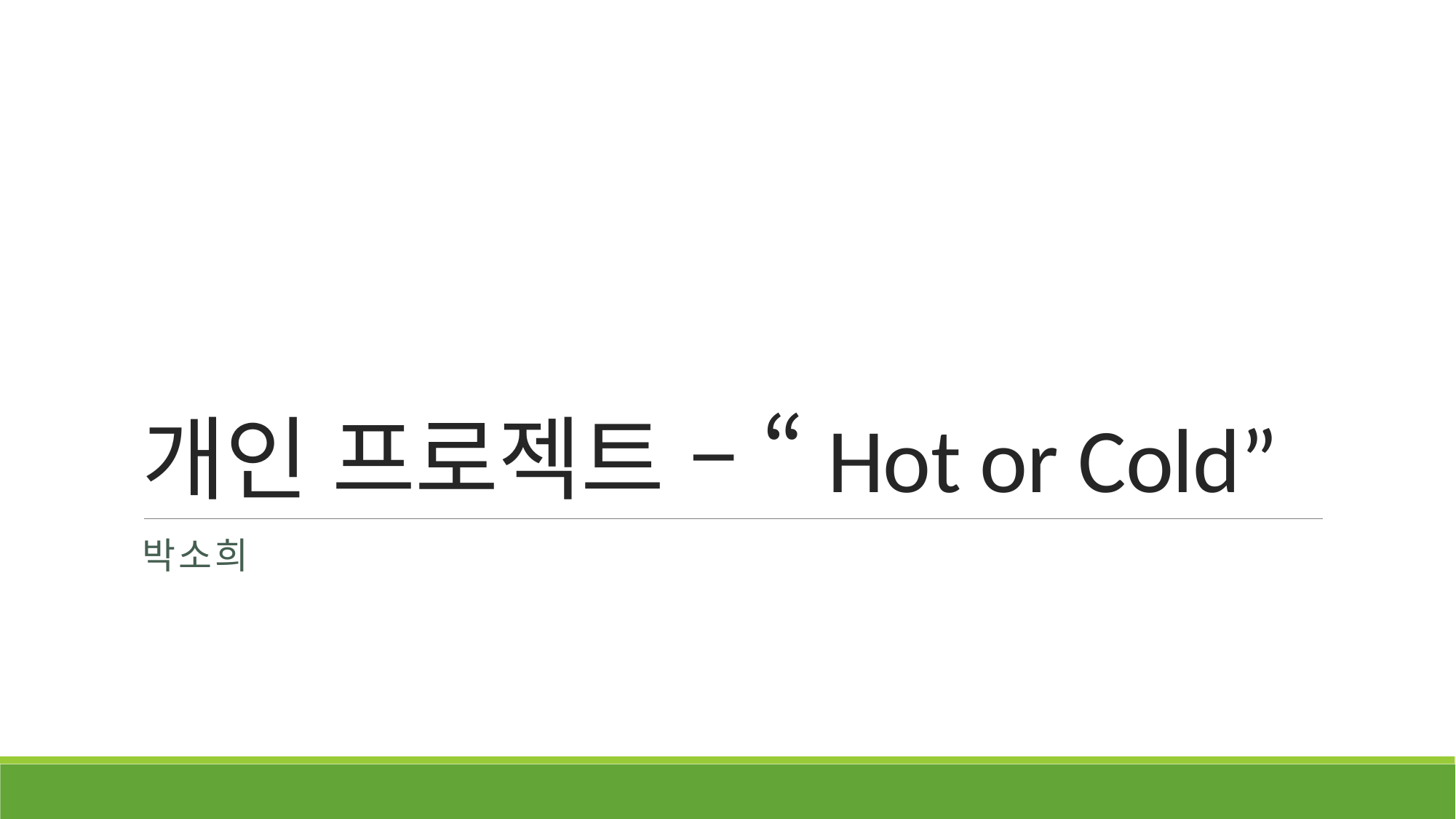

# 개인 프로젝트 – “Hot or Cold”
박소희